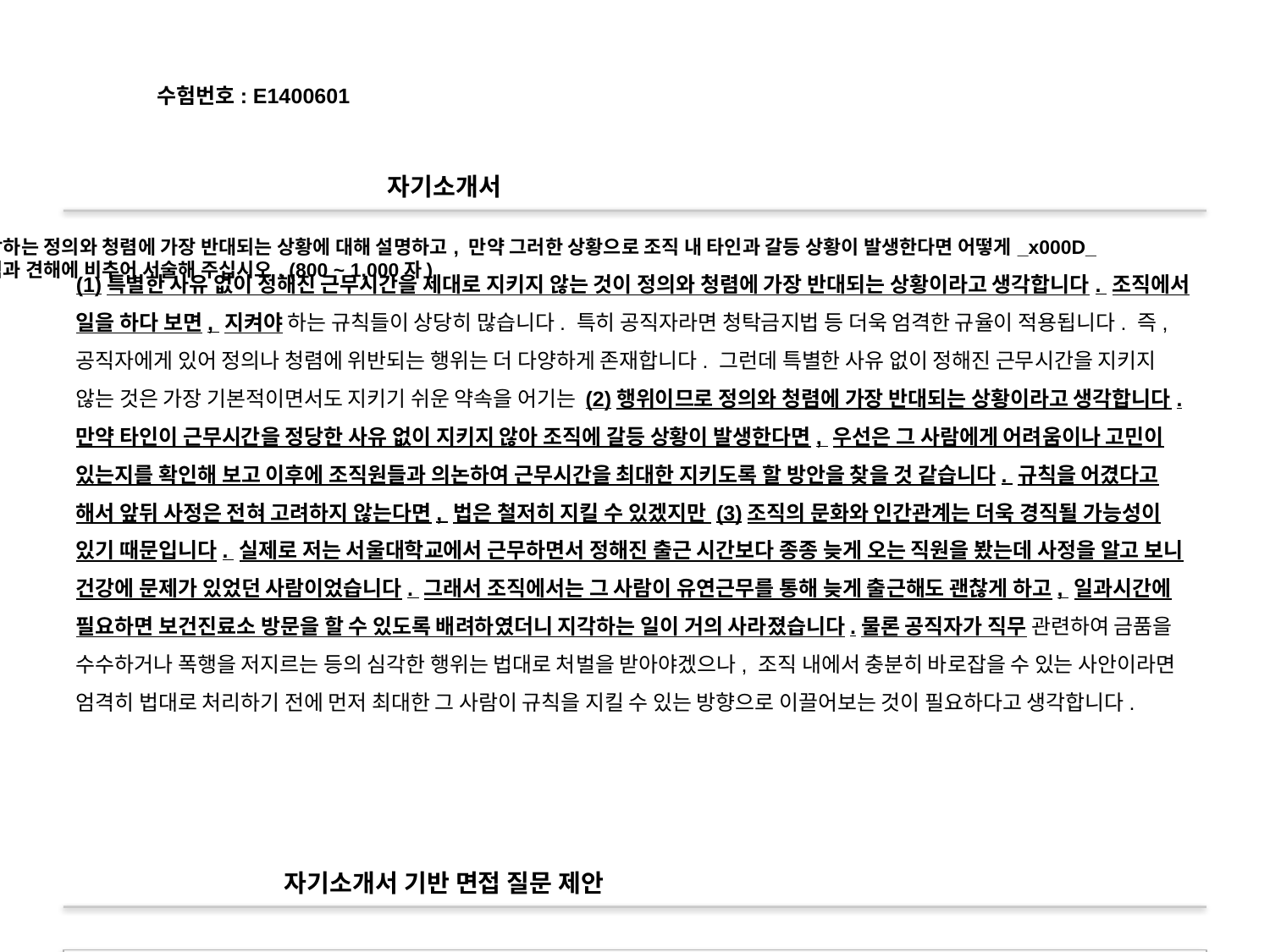

수험번호: E1400601
#

자기소개서

조직 생활에서 본인이 생각하는 정의와 청렴에 가장 반대되는 상황에 대해 설명하고, 만약 그러한 상황으로 조직 내 타인과 갈등 상황이 발생한다면 어떻게_x000D_
대처할 것인지 본인의 경험과 견해에 비추어 서술해 주십시오. (800 ~ 1,000자)

(1)특별한 사유 없이 정해진 근무시간을 제대로 지키지 않는 것이 정의와 청렴에 가장 반대되는 상황이라고 생각합니다. 조직에서 일을 하다 보면, 지켜야 하는 규칙들이 상당히 많습니다. 특히 공직자라면 청탁금지법 등 더욱 엄격한 규율이 적용됩니다. 즉, 공직자에게 있어 정의나 청렴에 위반되는 행위는 더 다양하게 존재합니다. 그런데 특별한 사유 없이 정해진 근무시간을 지키지 않는 것은 가장 기본적이면서도 지키기 쉬운 약속을 어기는 (2)행위이므로 정의와 청렴에 가장 반대되는 상황이라고 생각합니다.만약 타인이 근무시간을 정당한 사유 없이 지키지 않아 조직에 갈등 상황이 발생한다면, 우선은 그 사람에게 어려움이나 고민이 있는지를 확인해 보고 이후에 조직원들과 의논하여 근무시간을 최대한 지키도록 할 방안을 찾을 것 같습니다. 규칙을 어겼다고 해서 앞뒤 사정은 전혀 고려하지 않는다면, 법은 철저히 지킬 수 있겠지만 (3)조직의 문화와 인간관계는 더욱 경직될 가능성이 있기 때문입니다. 실제로 저는 서울대학교에서 근무하면서 정해진 출근 시간보다 종종 늦게 오는 직원을 봤는데 사정을 알고 보니 건강에 문제가 있었던 사람이었습니다. 그래서 조직에서는 그 사람이 유연근무를 통해 늦게 출근해도 괜찮게 하고, 일과시간에 필요하면 보건진료소 방문을 할 수 있도록 배려하였더니 지각하는 일이 거의 사라졌습니다.물론 공직자가 직무 관련하여 금품을 수수하거나 폭행을 저지르는 등의 심각한 행위는 법대로 처벌을 받아야겠으나, 조직 내에서 충분히 바로잡을 수 있는 사안이라면 엄격히 법대로 처리하기 전에 먼저 최대한 그 사람이 규칙을 지킬 수 있는 방향으로 이끌어보는 것이 필요하다고 생각합니다.

자기소개서 기반 면접 질문 제안

(1) 정해진 근무시간을 지키지 않는 행동이 조직에 미치는 영향을 어떻게 설명할 수 있나요?
(2) 상대방의 규칙 위반을 이해하고 해결하기 위해 어떤 접근법을 활용했나요?
(3) 서울대학교 근무 시 경험했던 갈등 상황과 그에 대한 해결 방법을 설명해 주세요.